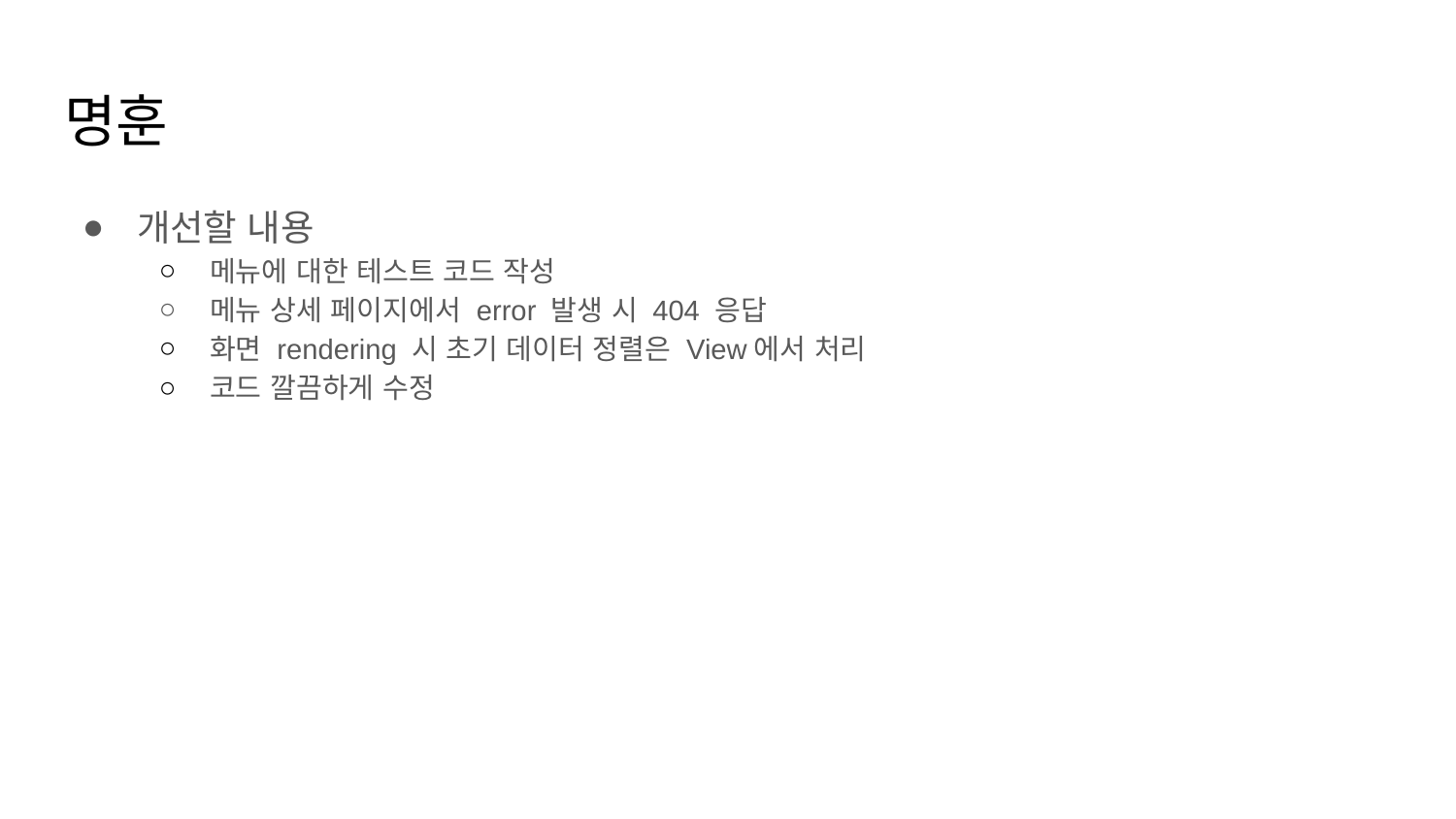

# 명훈
개선할 내용
메뉴에 대한 테스트 코드 작성
메뉴 상세 페이지에서 error 발생 시 404 응답
화면 rendering 시 초기 데이터 정렬은 View에서 처리
코드 깔끔하게 수정